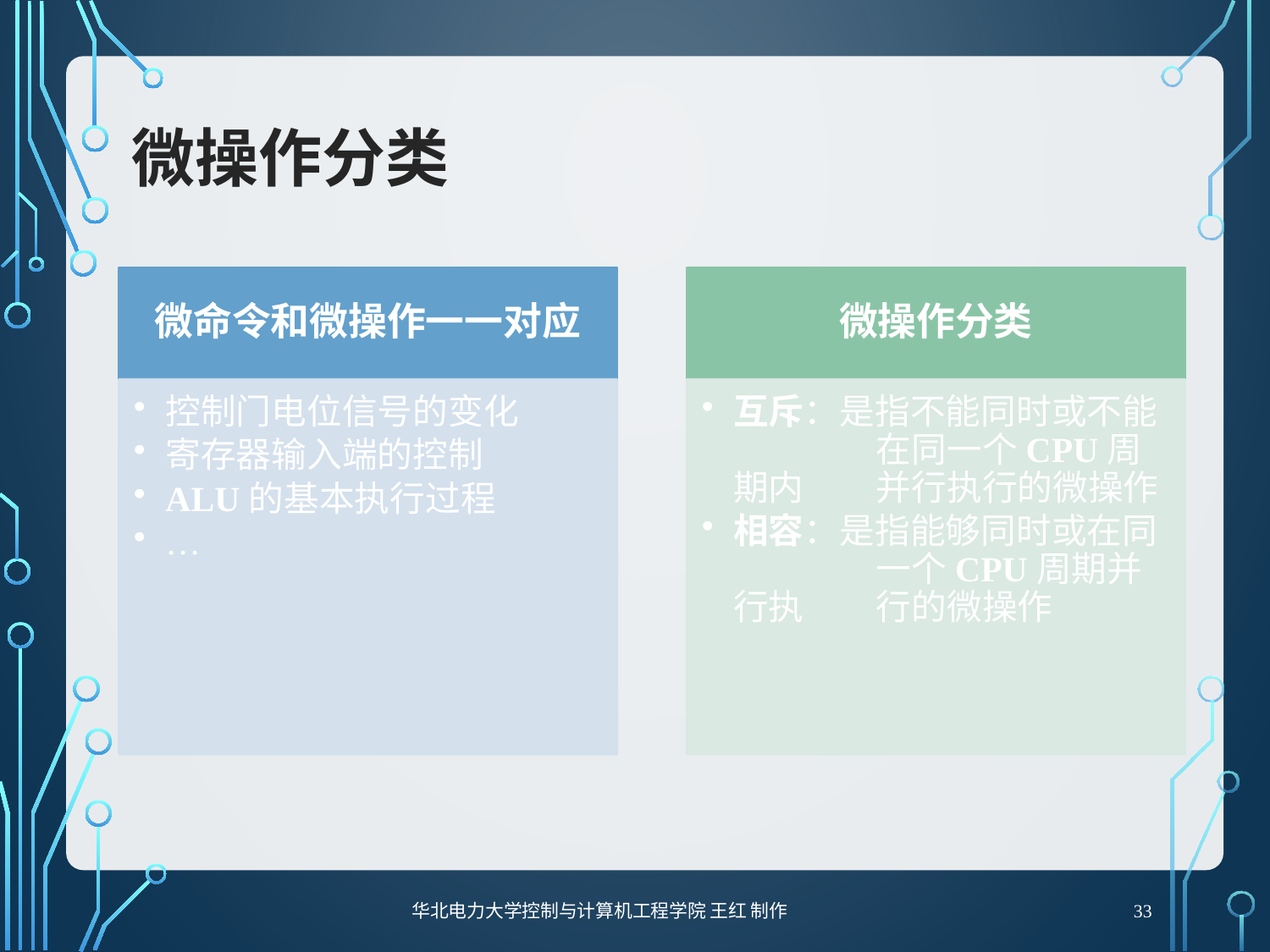

# 微操作分类
微命令和微操作一一对应
控制门电位信号的变化
寄存器输入端的控制
ALU的基本执行过程
…
微操作分类
互斥：是指不能同时或不能	  在同一个CPU周期内	  并行执行的微操作
相容：是指能够同时或在同	  一个CPU周期并行执	  行的微操作
33
华北电力大学控制与计算机工程学院 王红 制作